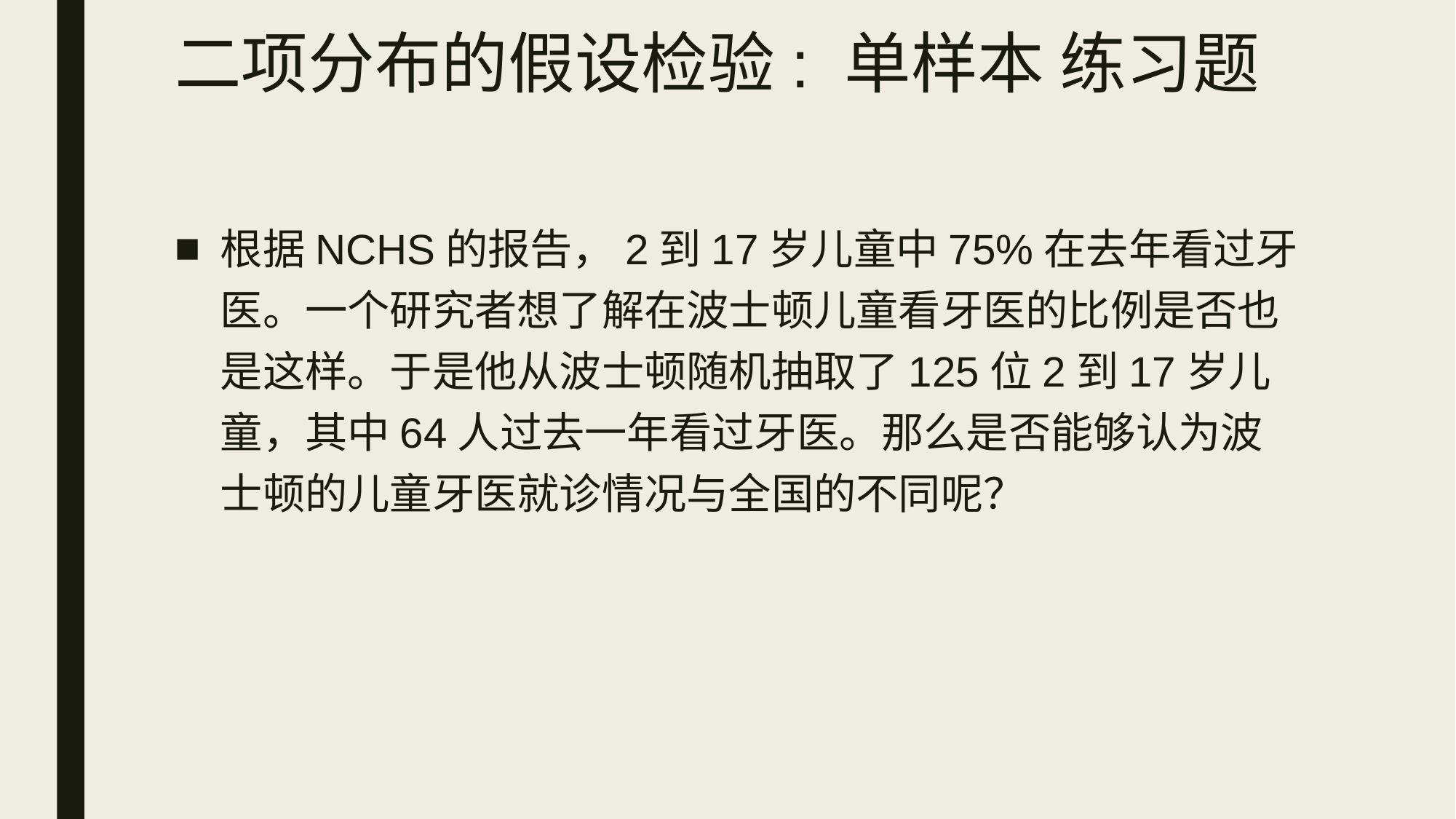

# 二项分布的假设检验: 单样本 练习题
根据NCHS的报告，2到17岁儿童中75%在去年看过牙医。一个研究者想了解在波士顿儿童看牙医的比例是否也是这样。于是他从波士顿随机抽取了125位2到17岁儿童，其中64人过去一年看过牙医。那么是否能够认为波士顿的儿童牙医就诊情况与全国的不同呢？